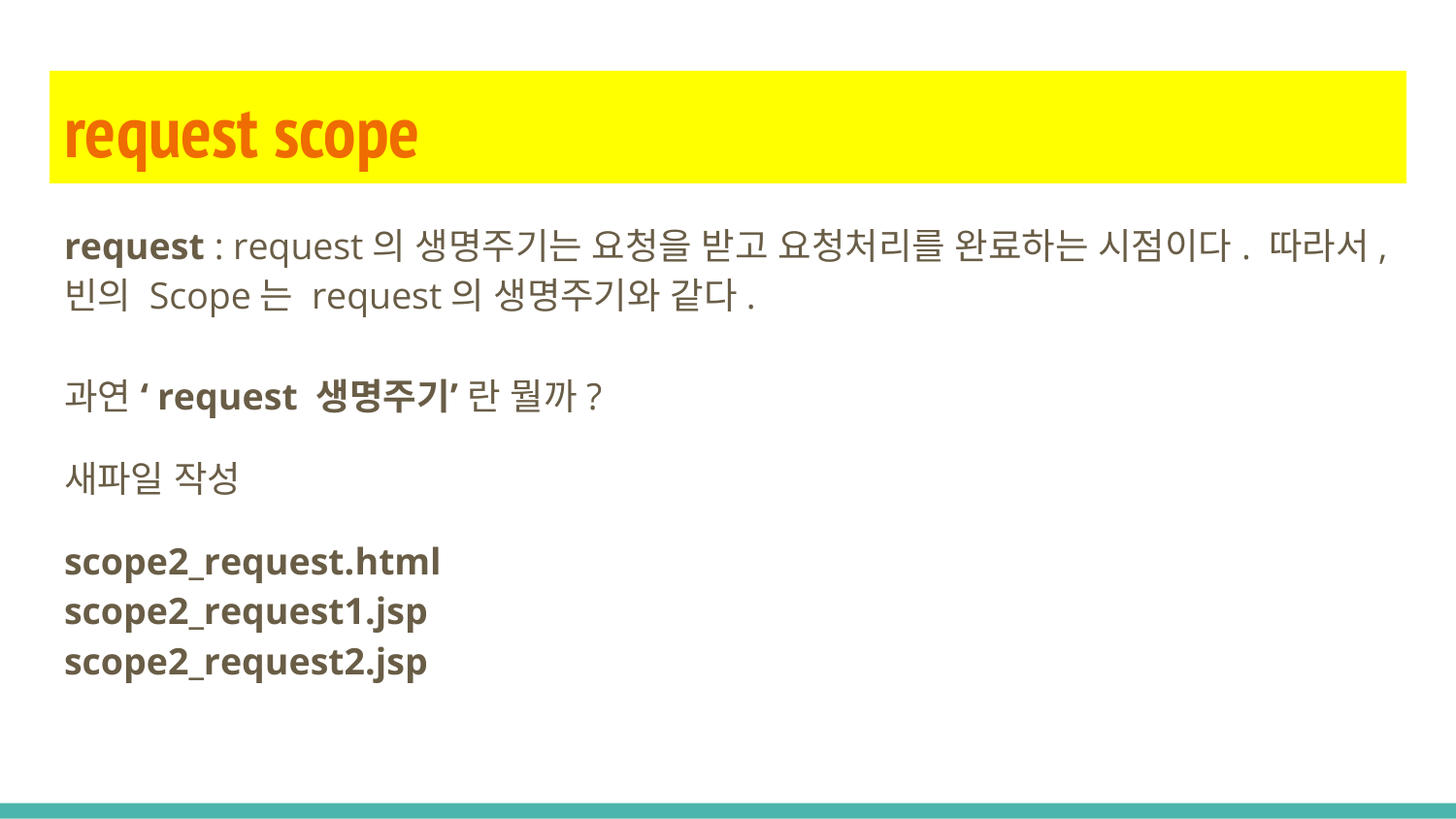

# request scope
request : request의 생명주기는 요청을 받고 요청처리를 완료하는 시점이다. 따라서, 빈의 Scope는 request의 생명주기와 같다.
과연 ‘request 생명주기’ 란 뭘까?
새파일 작성
scope2_request.html
scope2_request1.jsp
scope2_request2.jsp